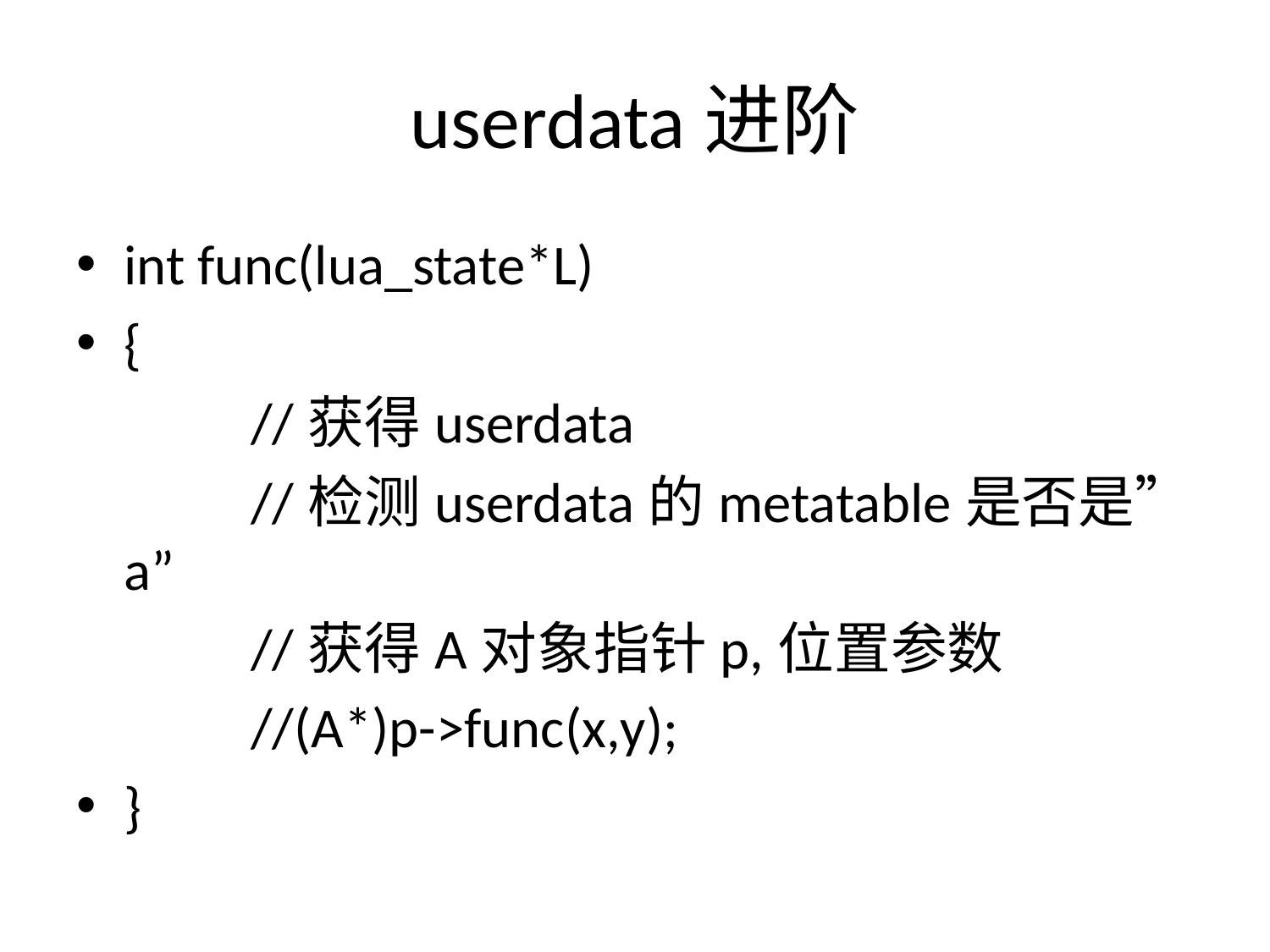

# userdata进阶
int func(lua_state*L)
{
		//获得userdata
		//检测userdata的metatable是否是”a”
		//获得A对象指针p,位置参数
		//(A*)p->func(x,y);
}